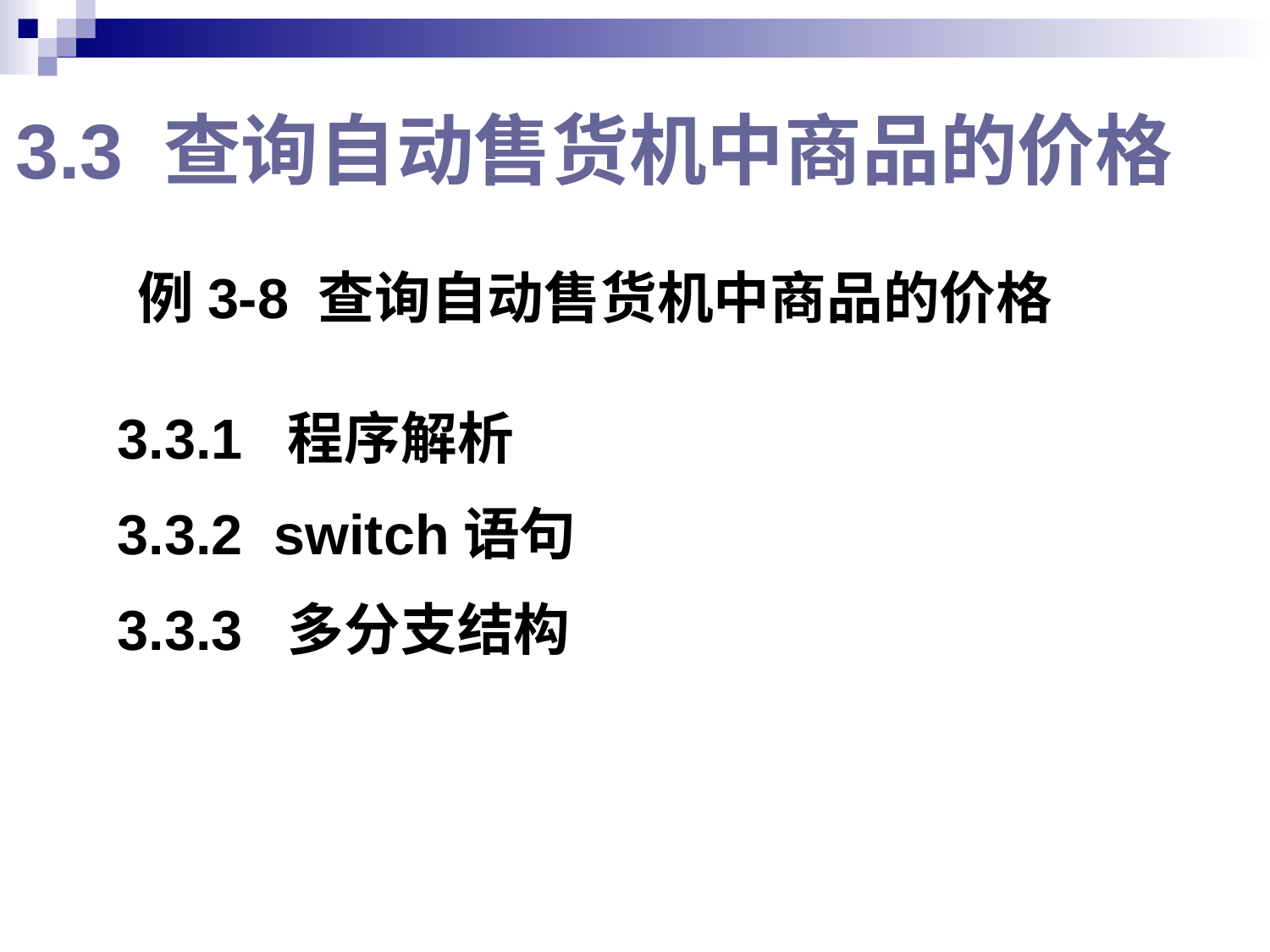

# 3.3 查询自动售货机中商品的价格
例3-8 查询自动售货机中商品的价格
3.3.1  程序解析
3.3.2  switch语句
3.3.3  多分支结构